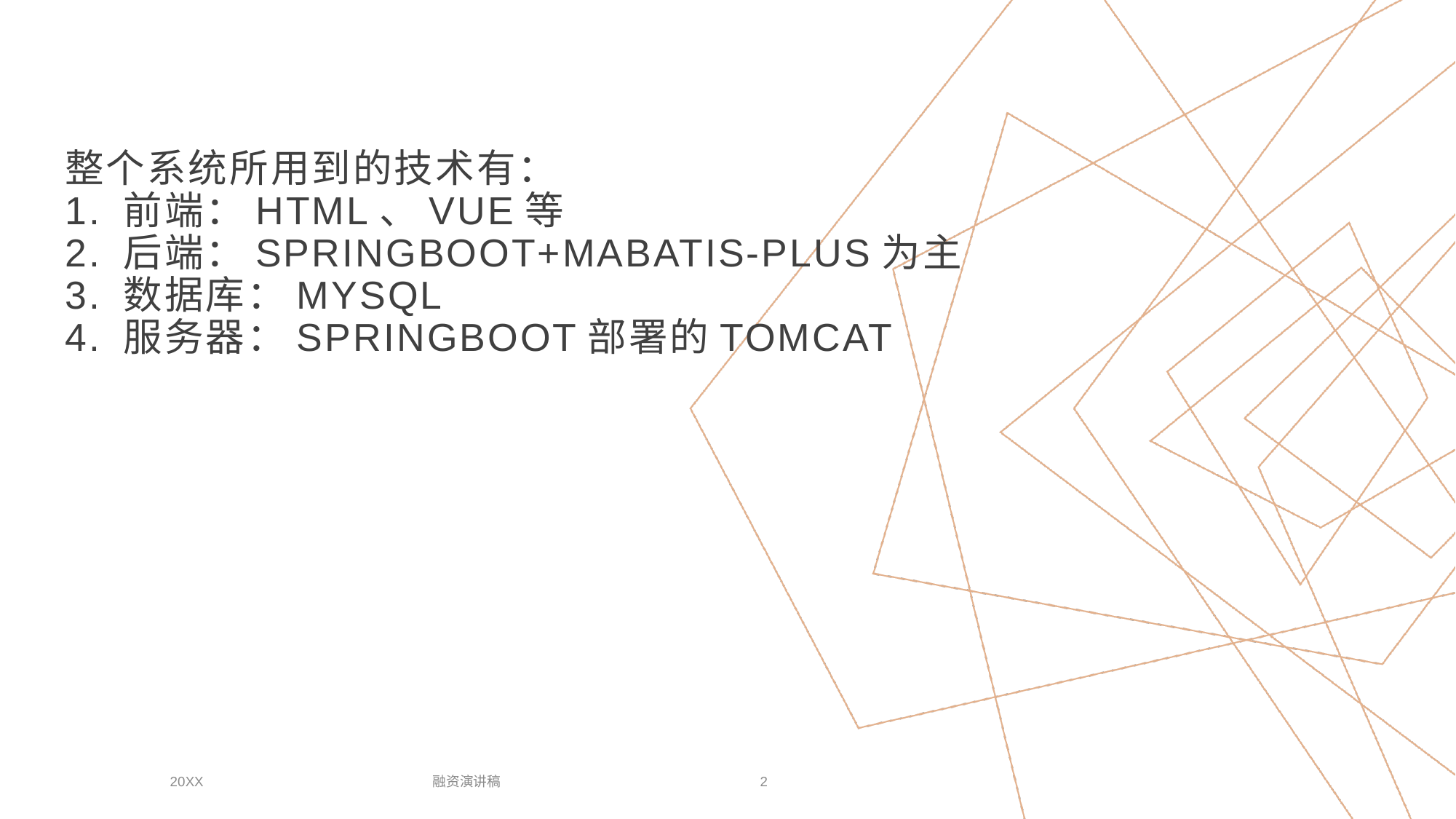

# 整个系统所用到的技术有： 1. 前端：html、Vue等 2. 后端：springboot+Mabatis-plus为主 3. 数据库：mysql 4. 服务器：springboot部署的tomcat
融资演讲稿
20XX
2